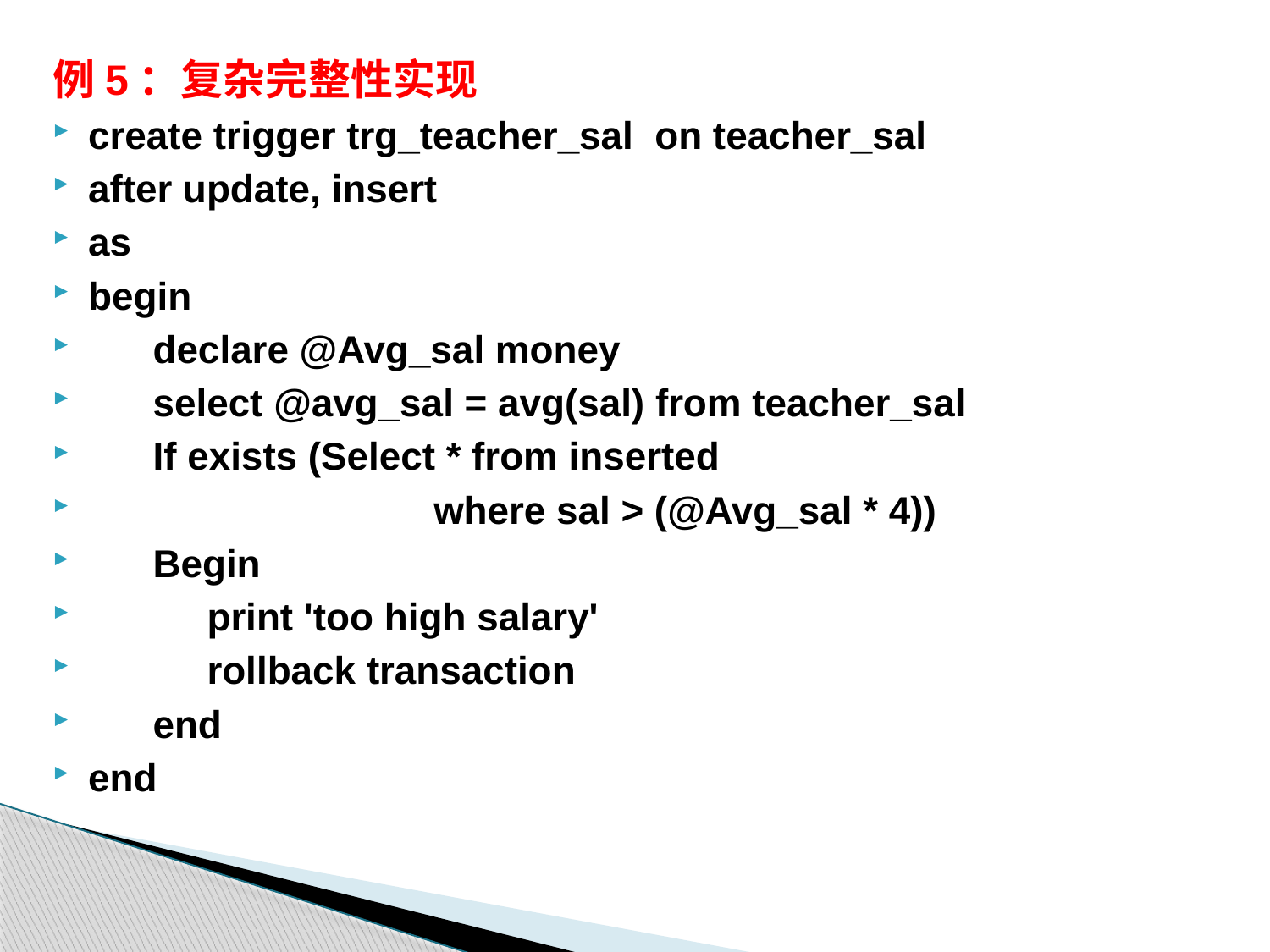

例5：复杂完整性实现
create trigger trg_teacher_sal  on teacher_sal
after update, insert
as
begin
      declare @Avg_sal money
      select @avg_sal = avg(sal) from teacher_sal
      If exists (Select * from inserted
                                where sal > (@Avg_sal * 4))
      Begin
           print 'too high salary'
           rollback transaction
      end
end